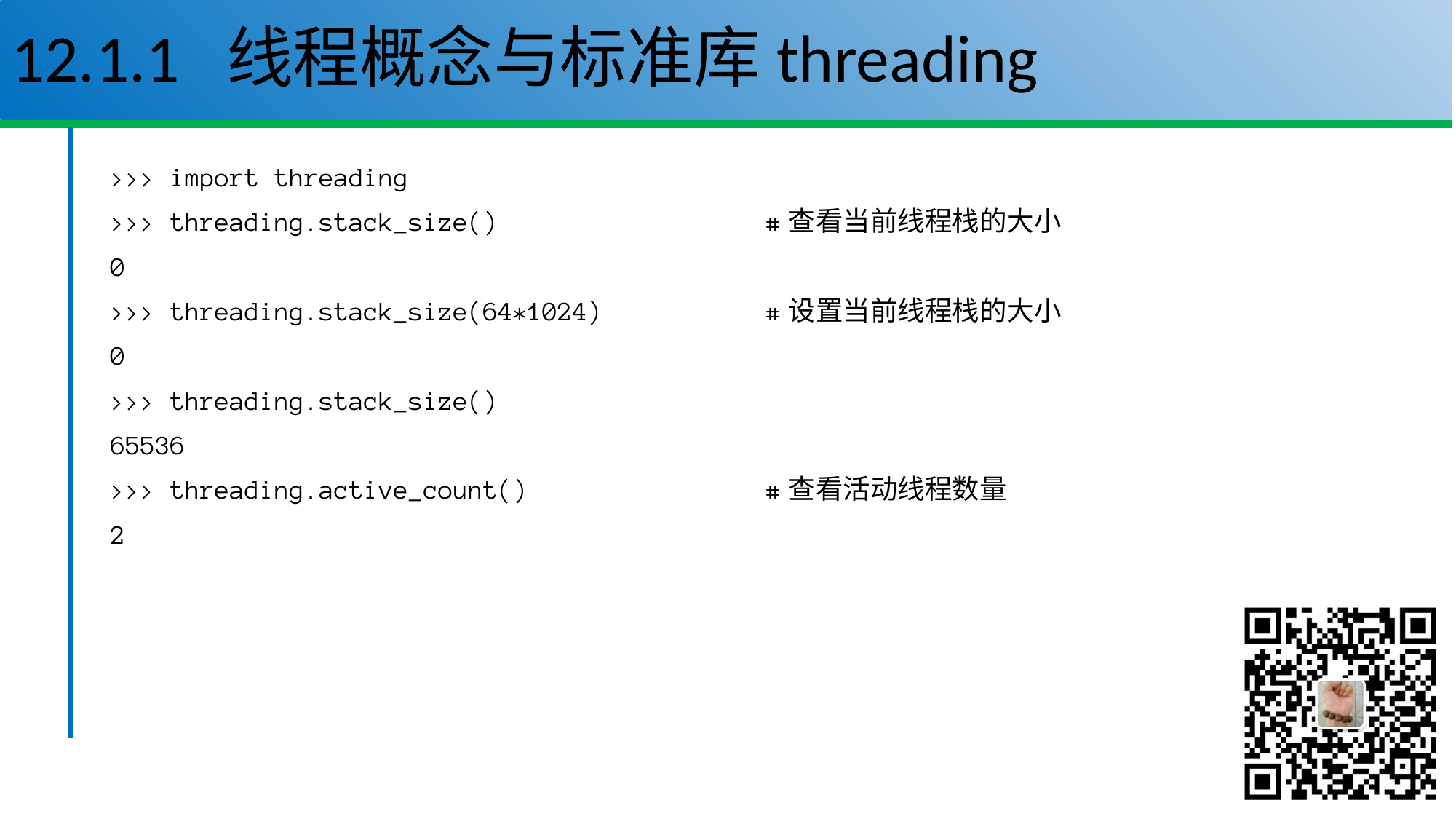

# 12.1.1  线程概念与标准库threading
>>> import threading
>>> threading.stack_size()                  #查看当前线程栈的大小
0
>>> threading.stack_size(64*1024)           #设置当前线程栈的大小
0
>>> threading.stack_size()
65536
>>> threading.active_count()                #查看活动线程数量
2